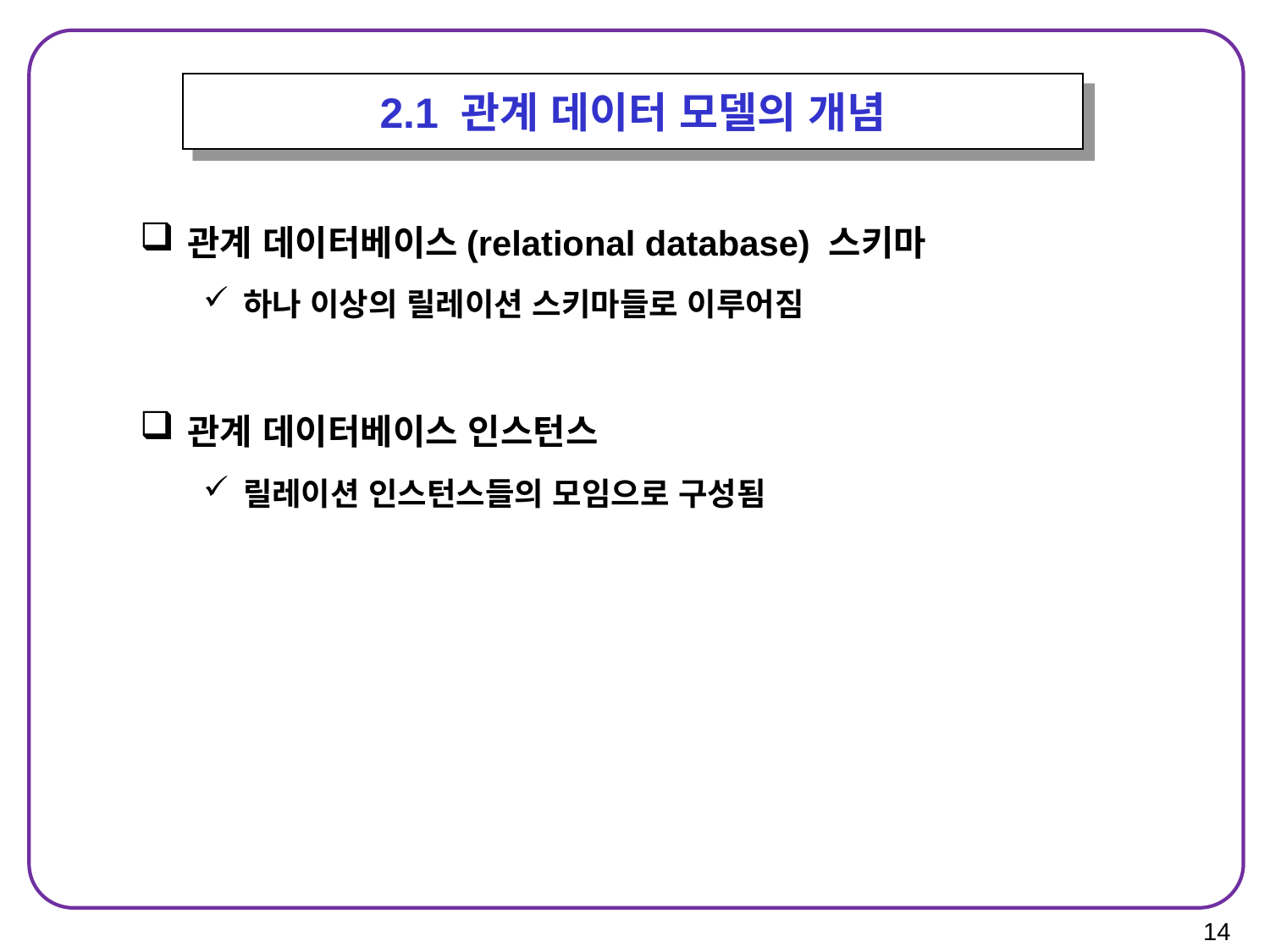

2.1 관계 데이터 모델의 개념
관계 데이터베이스(relational database) 스키마
하나 이상의 릴레이션 스키마들로 이루어짐

관계 데이터베이스 인스턴스
릴레이션 인스턴스들의 모임으로 구성됨
14